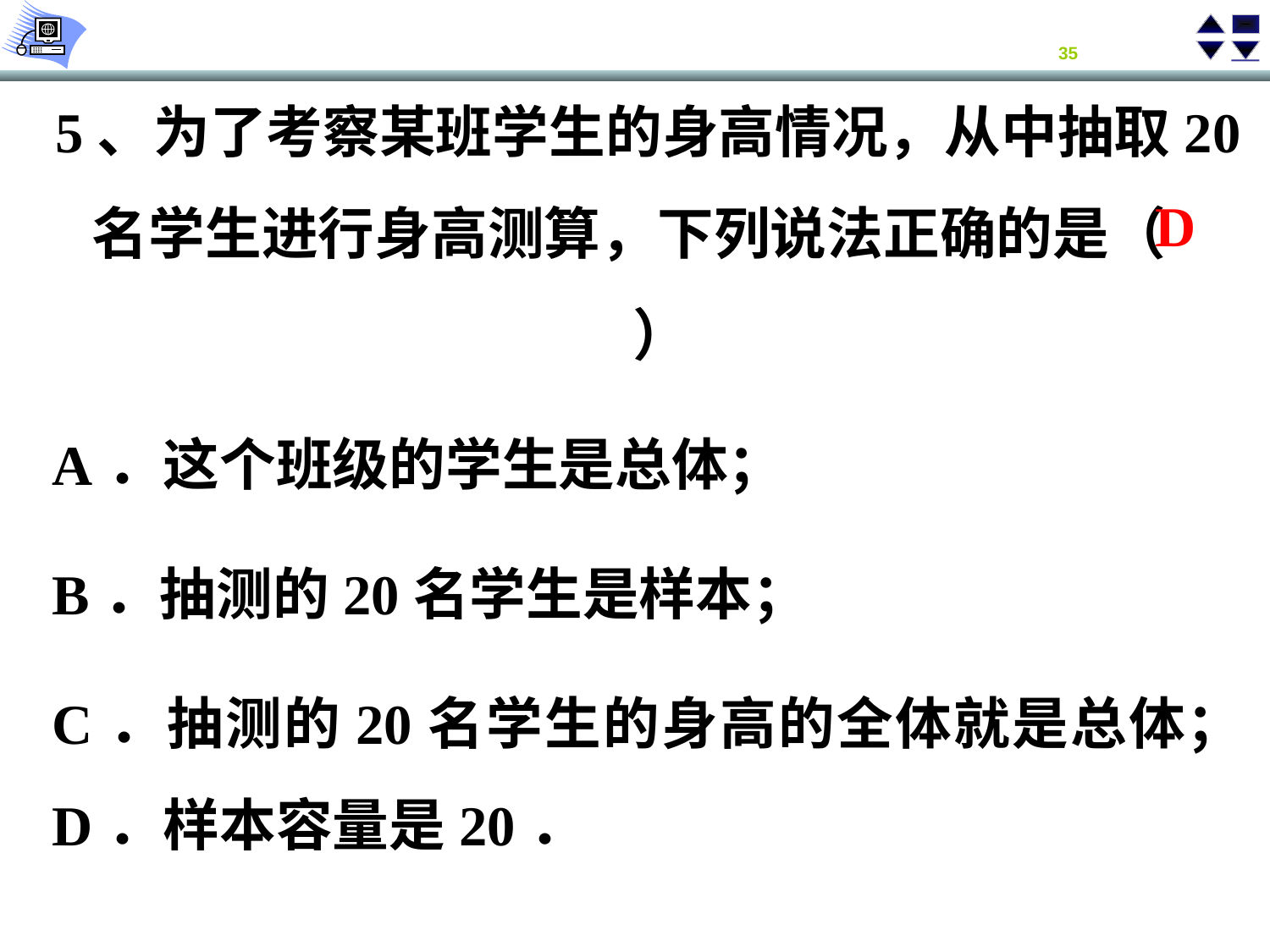

5、为了考察某班学生的身高情况，从中抽取20名学生进行身高测算，下列说法正确的是（      ）
A．这个班级的学生是总体；
B．抽测的20名学生是样本；
C．抽测的20名学生的身高的全体就是总体；D．样本容量是20．
D